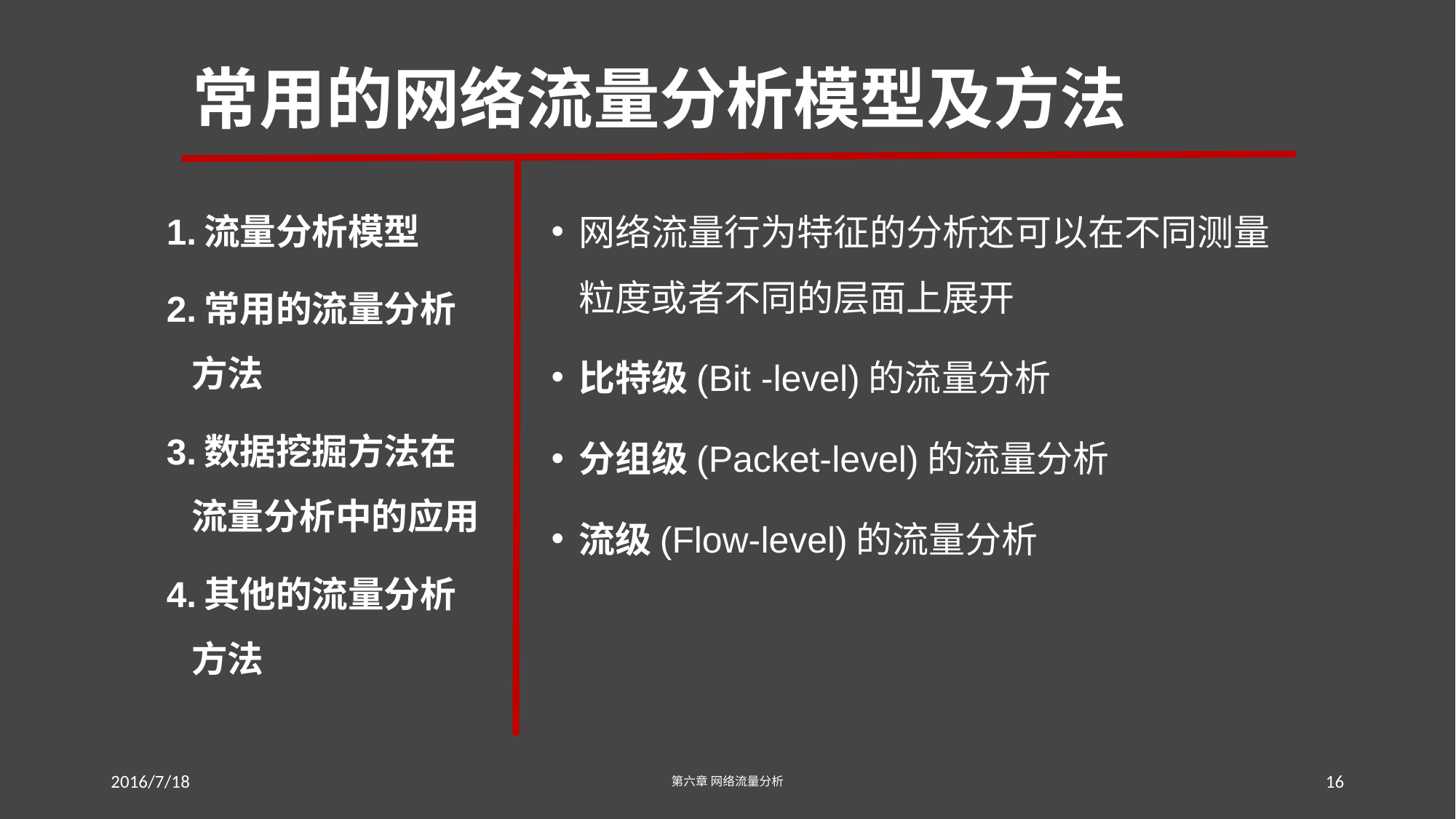

# 常用的网络流量分析模型及方法
1.流量分析模型
2.常用的流量分析方法
3.数据挖掘方法在流量分析中的应用
4.其他的流量分析方法

网络流量行为特征的分析还可以在不同测量粒度或者不同的层面上展开
比特级(Bit -level)的流量分析
分组级(Packet-level)的流量分析
流级(Flow-level)的流量分析
2016/7/18
第六章 网络流量分析
16